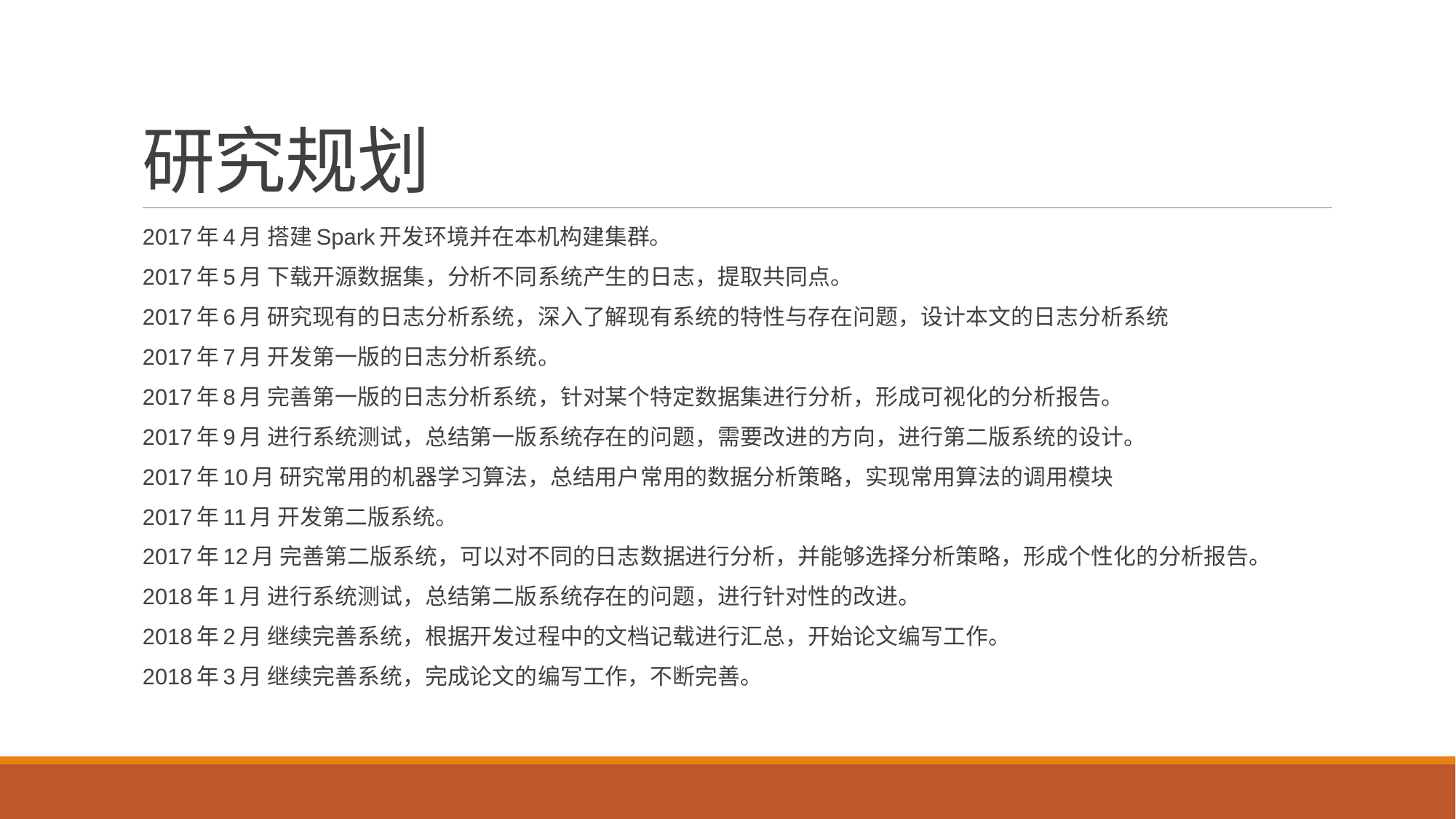

# 研究规划
2017年4月 搭建Spark开发环境并在本机构建集群。
2017年5月 下载开源数据集，分析不同系统产生的日志，提取共同点。
2017年6月 研究现有的日志分析系统，深入了解现有系统的特性与存在问题，设计本文的日志分析系统
2017年7月 开发第一版的日志分析系统。
2017年8月 完善第一版的日志分析系统，针对某个特定数据集进行分析，形成可视化的分析报告。
2017年9月 进行系统测试，总结第一版系统存在的问题，需要改进的方向，进行第二版系统的设计。
2017年10月 研究常用的机器学习算法，总结用户常用的数据分析策略，实现常用算法的调用模块
2017年11月 开发第二版系统。
2017年12月 完善第二版系统，可以对不同的日志数据进行分析，并能够选择分析策略，形成个性化的分析报告。
2018年1月 进行系统测试，总结第二版系统存在的问题，进行针对性的改进。
2018年2月 继续完善系统，根据开发过程中的文档记载进行汇总，开始论文编写工作。
2018年3月 继续完善系统，完成论文的编写工作，不断完善。